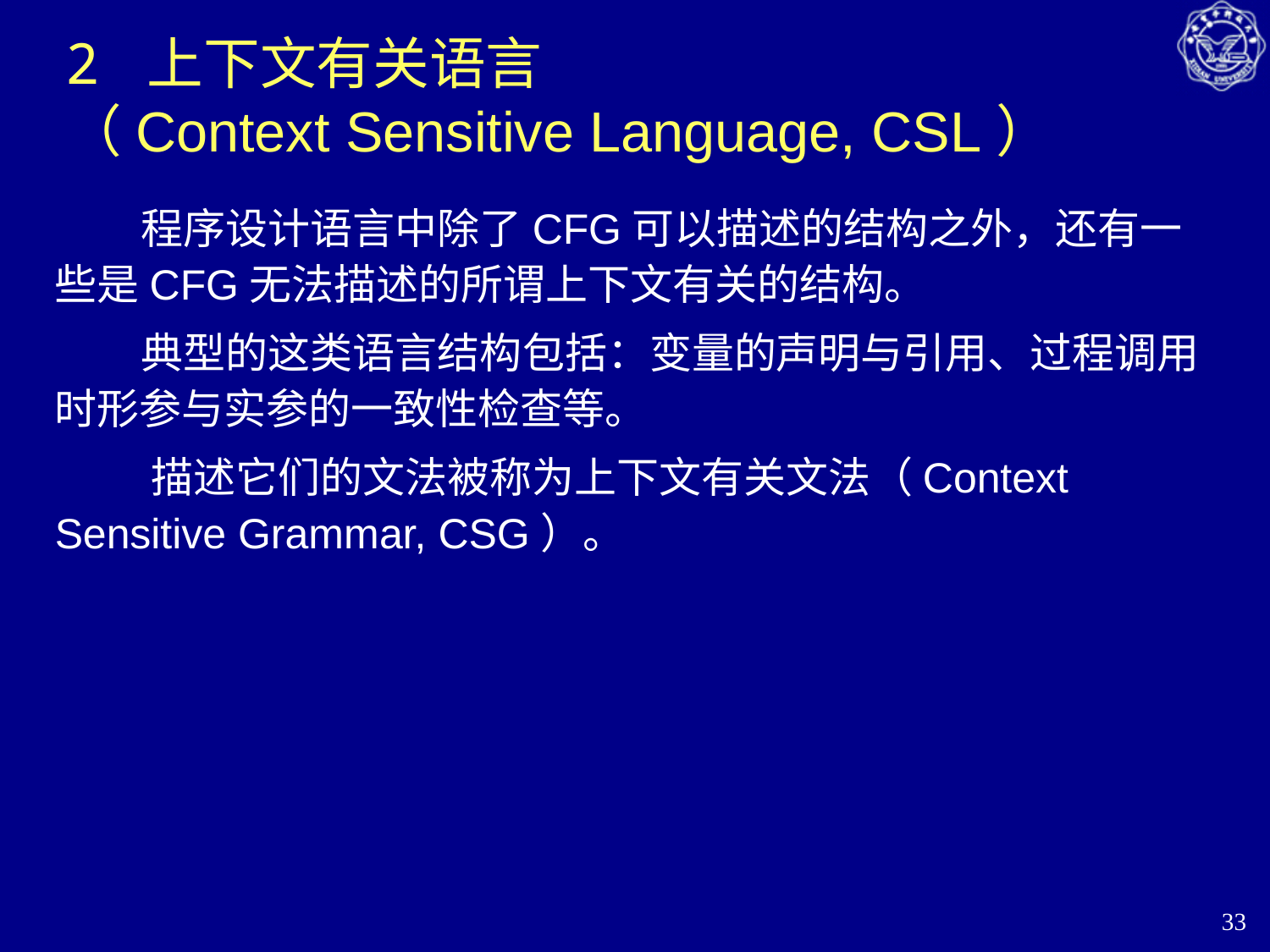

# 2 上下文有关语言 （Context Sensitive Language, CSL）
        程序设计语言中除了CFG可以描述的结构之外，还有一些是CFG无法描述的所谓上下文有关的结构。
        典型的这类语言结构包括：变量的声明与引用、过程调用时形参与实参的一致性检查等。
         描述它们的文法被称为上下文有关文法（Context Sensitive Grammar, CSG）。
33